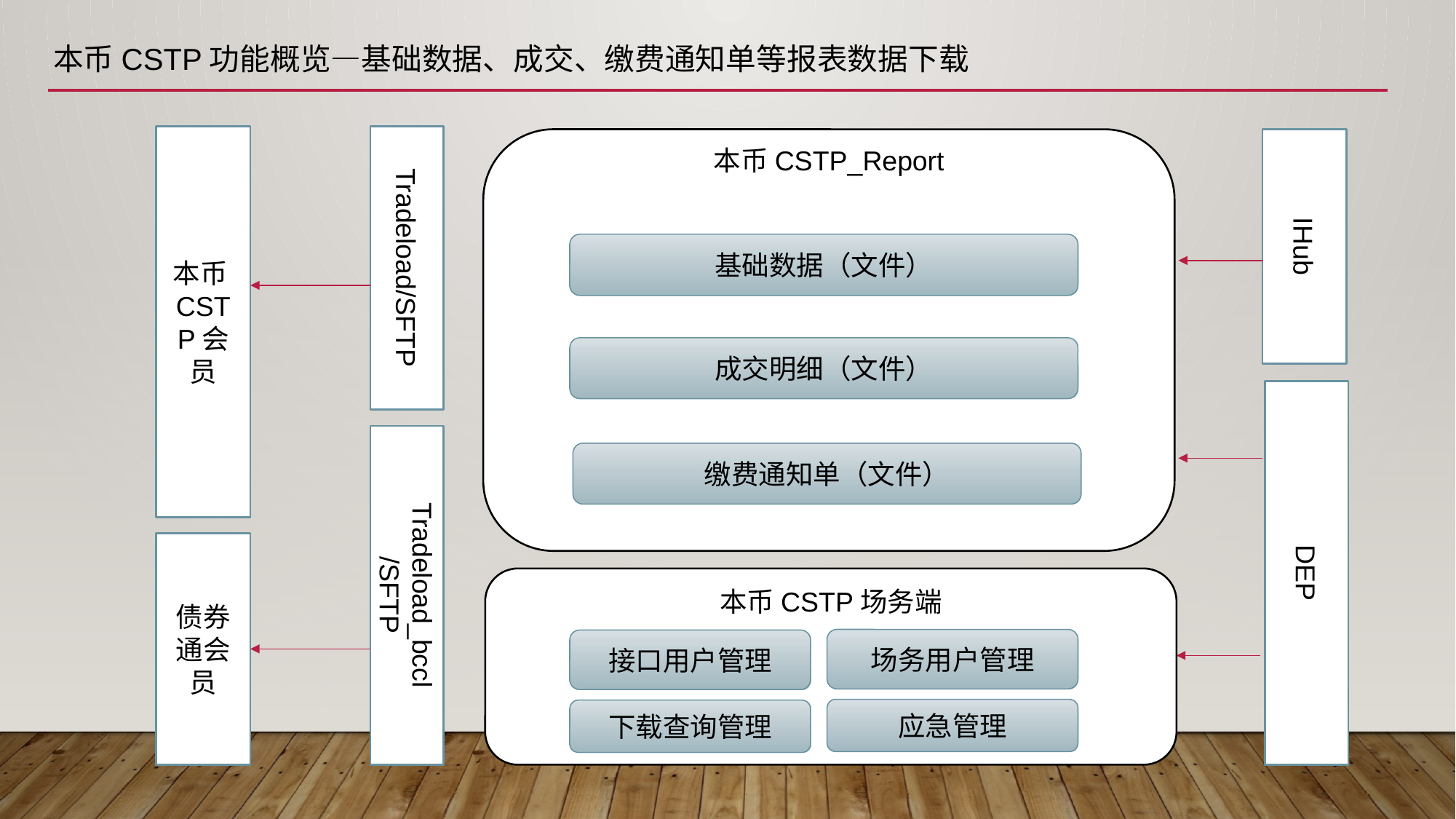

本币CSTP功能概览—基础数据、成交、缴费通知单等报表数据下载
本币CSTP会员
Tradeload/SFTP
IHub
本币CSTP_Report

基础数据（文件）
成交明细（文件）
DEP
Tradeload_bccl
/SFTP
缴费通知单（文件）
债券通会员
本币CSTP场务端

场务用户管理
接口用户管理
应急管理
下载查询管理